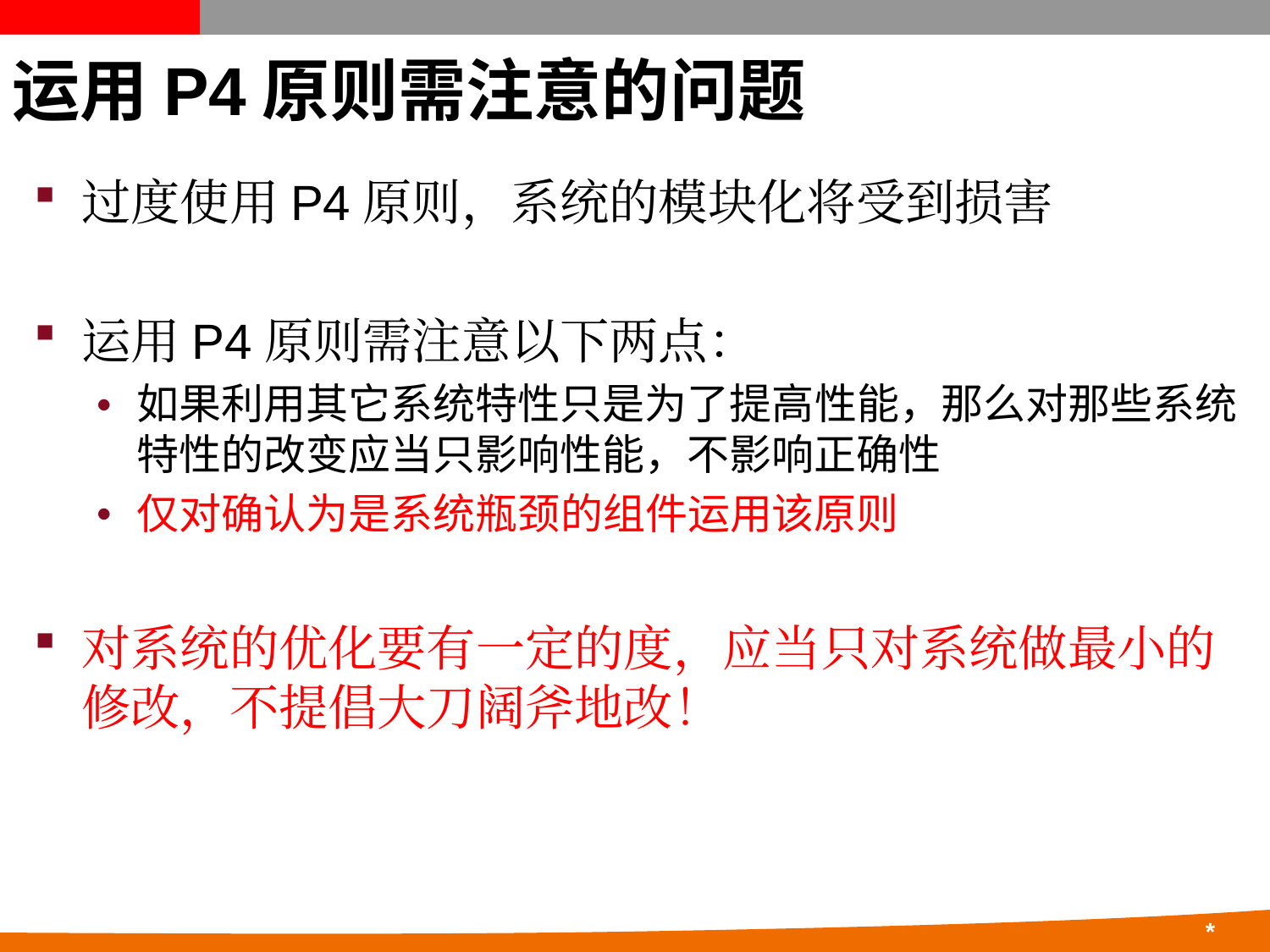

# 运用P4原则需注意的问题
过度使用P4原则，系统的模块化将受到损害

运用P4原则需注意以下两点：
如果利用其它系统特性只是为了提高性能，那么对那些系统特性的改变应当只影响性能，不影响正确性
仅对确认为是系统瓶颈的组件运用该原则

对系统的优化要有一定的度，应当只对系统做最小的修改，不提倡大刀阔斧地改！